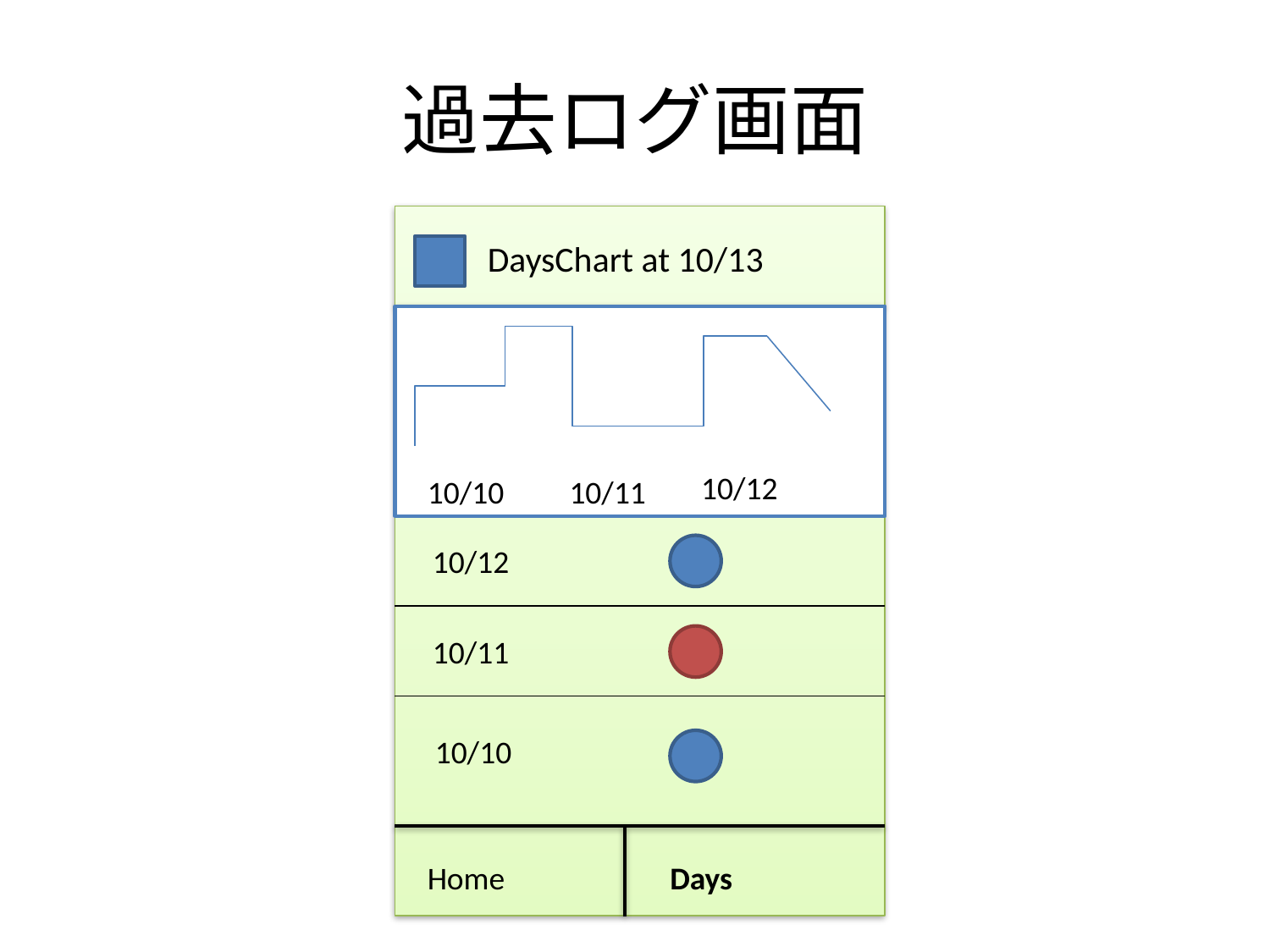

# 過去ログ画面

DaysChart at 10/13

Home
Days

10/12
10/10
10/11
10/12

10/11

10/10